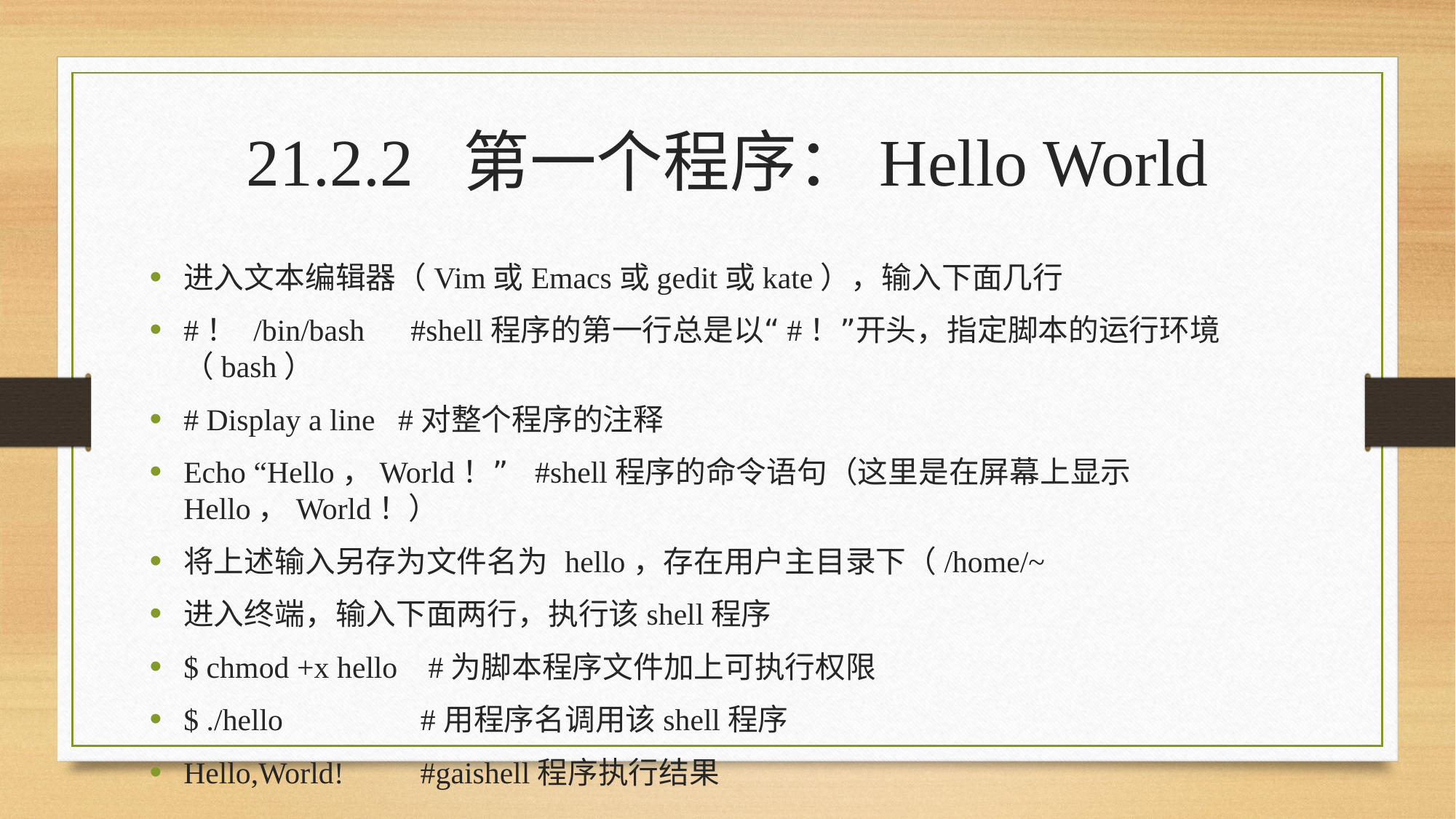

21.2.2  第一个程序：Hello World
进入文本编辑器（Vim或Emacs或gedit或kate），输入下面几行
#！ /bin/bash      #shell程序的第一行总是以“#！”开头，指定脚本的运行环境（bash）
# Display a line   #对整个程序的注释
Echo “Hello，World！”  #shell程序的命令语句（这里是在屏幕上显示Hello，World！）
将上述输入另存为文件名为 hello，存在用户主目录下（/home/~
进入终端，输入下面两行，执行该shell程序
$ chmod +x hello    #为脚本程序文件加上可执行权限
$ ./hello                  #用程序名调用该shell程序
Hello,World!          #gaishell程序执行结果